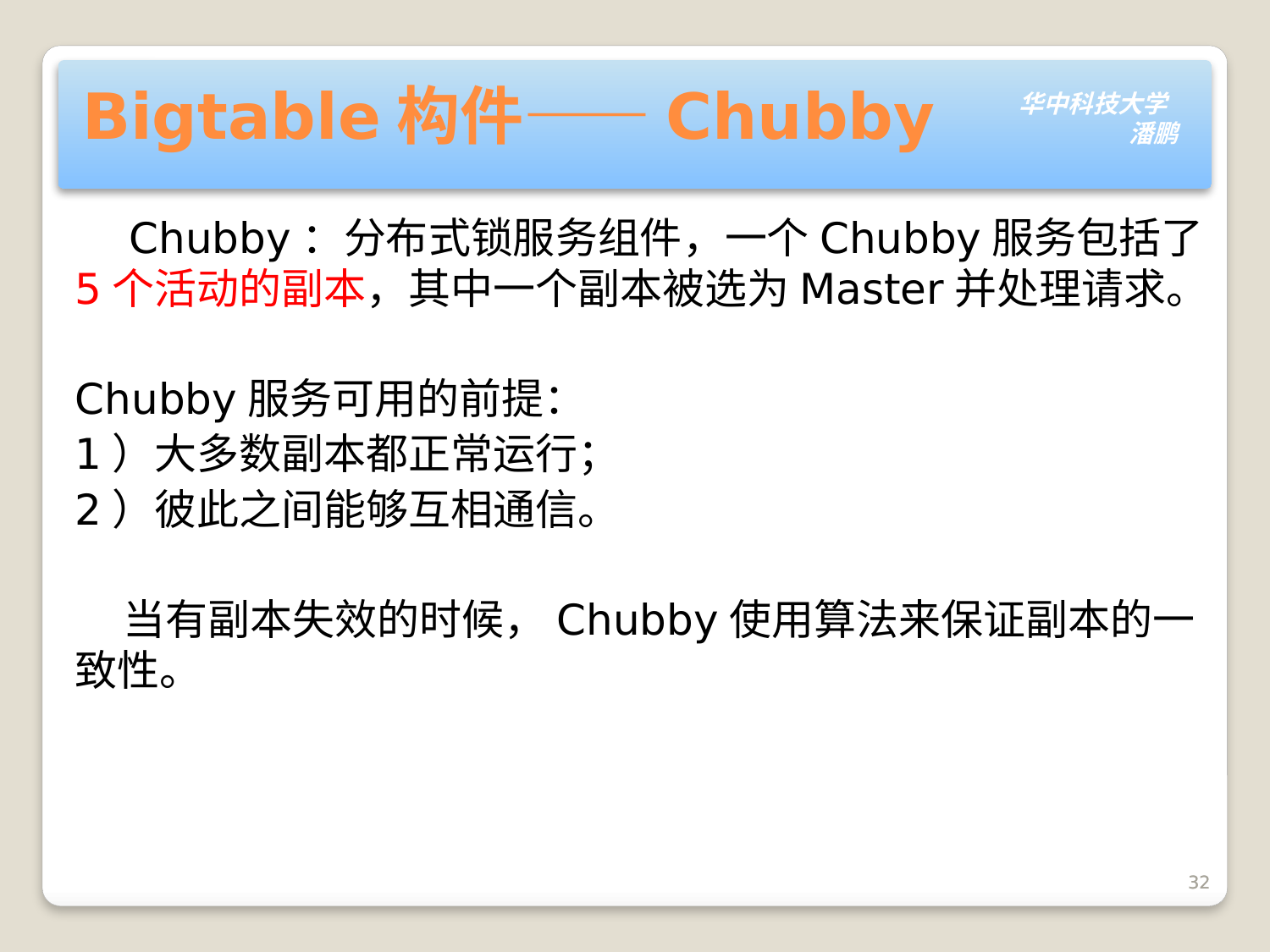

# Bigtable构件——Chubby
    Chubby：分布式锁服务组件，一个Chubby服务包括了5个活动的副本，其中一个副本被选为Master并处理请求。

Chubby服务可用的前提：
1）大多数副本都正常运行；
2）彼此之间能够互相通信。

    当有副本失效的时候，Chubby使用算法来保证副本的一致性。
32
32